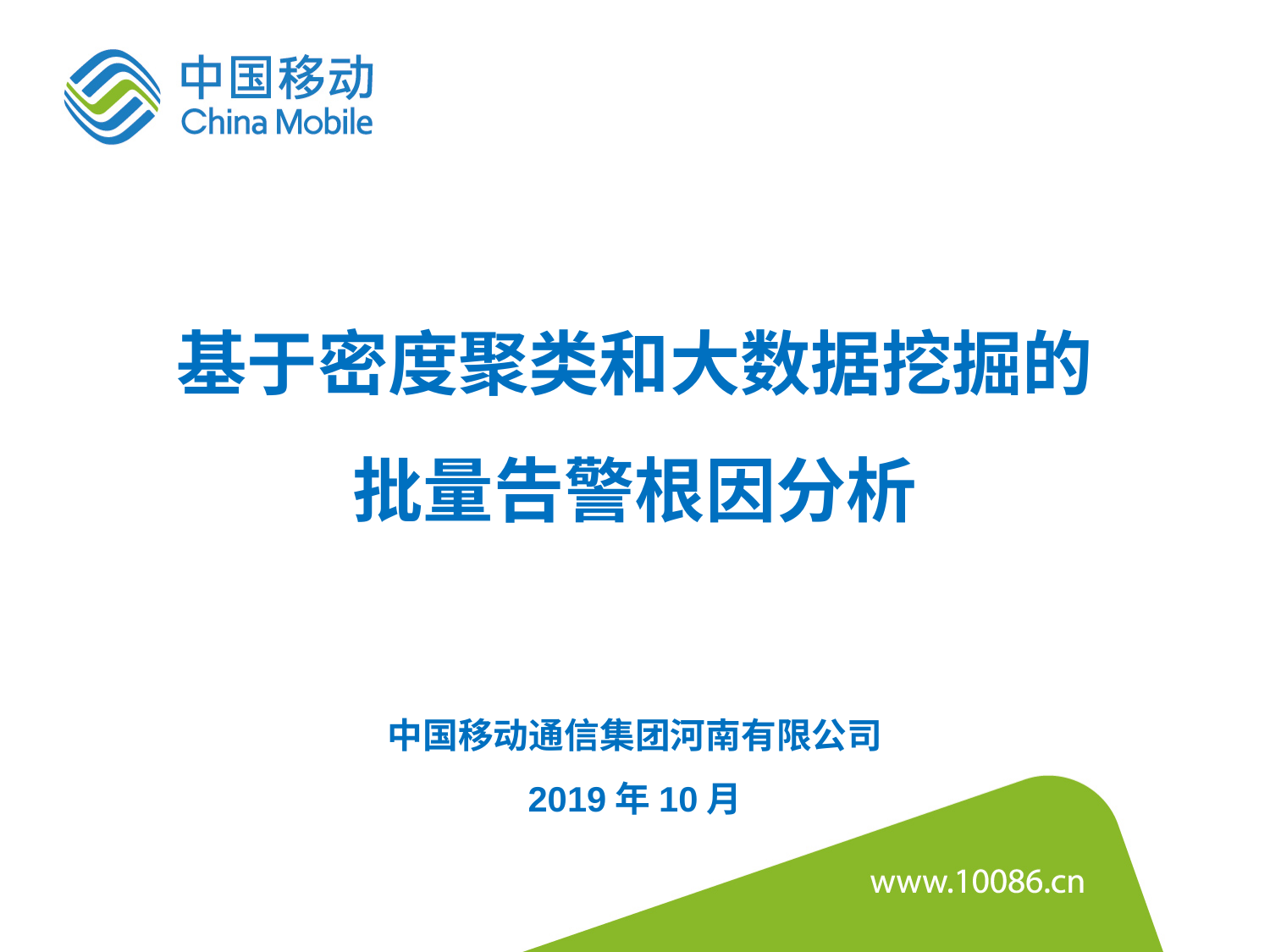

基于密度聚类和大数据挖掘的
批量告警根因分析
中国移动通信集团河南有限公司
2019年10月